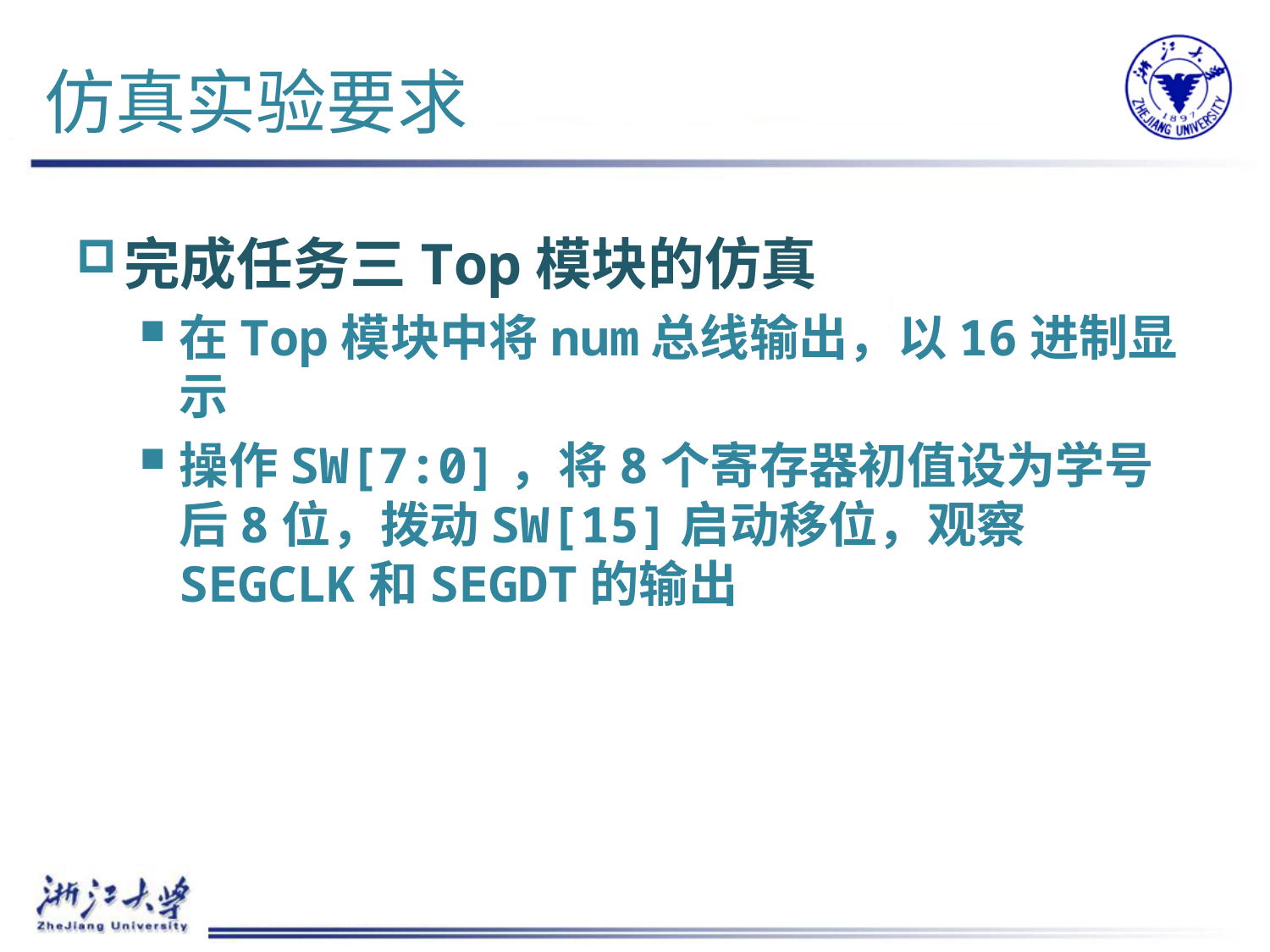

# 仿真实验要求
完成任务三Top模块的仿真
在Top模块中将num总线输出，以16进制显示
操作SW[7:0]，将8个寄存器初值设为学号后8位，拨动SW[15]启动移位，观察SEGCLK和SEGDT的输出